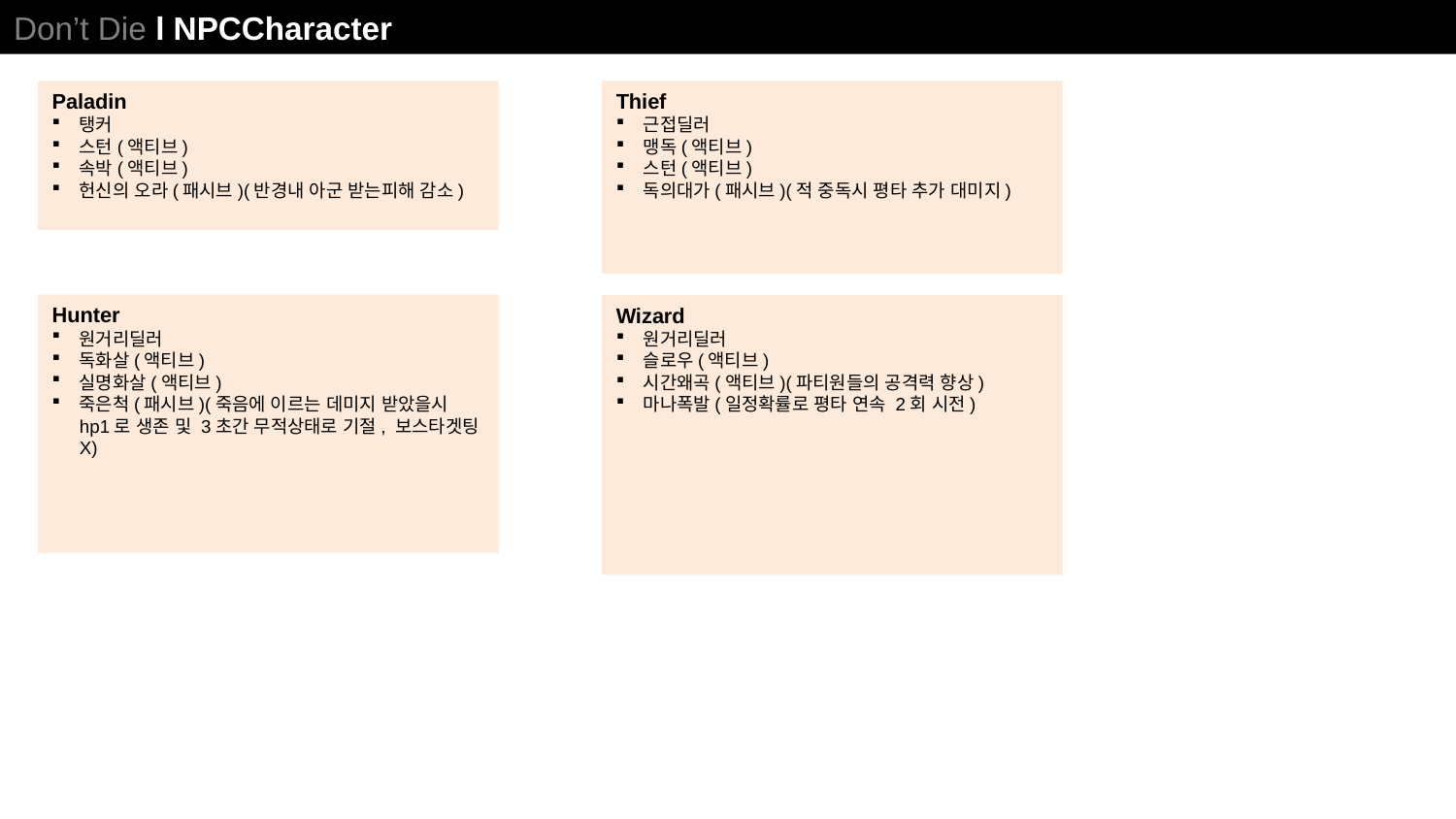

Don’t Die l NPCCharacter
Paladin
탱커
스턴(액티브)
속박(액티브)
헌신의 오라(패시브)(반경내 아군 받는피해 감소)

Thief
근접딜러
맹독(액티브)
스턴(액티브)
독의대가(패시브)(적 중독시 평타 추가 대미지)

Hunter
원거리딜러
독화살(액티브)
실명화살(액티브)
죽은척(패시브)(죽음에 이르는 데미지 받았을시 hp1로 생존 및 3초간 무적상태로 기절, 보스타겟팅X)

Wizard
원거리딜러
슬로우(액티브)
시간왜곡(액티브)(파티원들의 공격력 향상)
마나폭발(일정확률로 평타 연속 2회 시전)